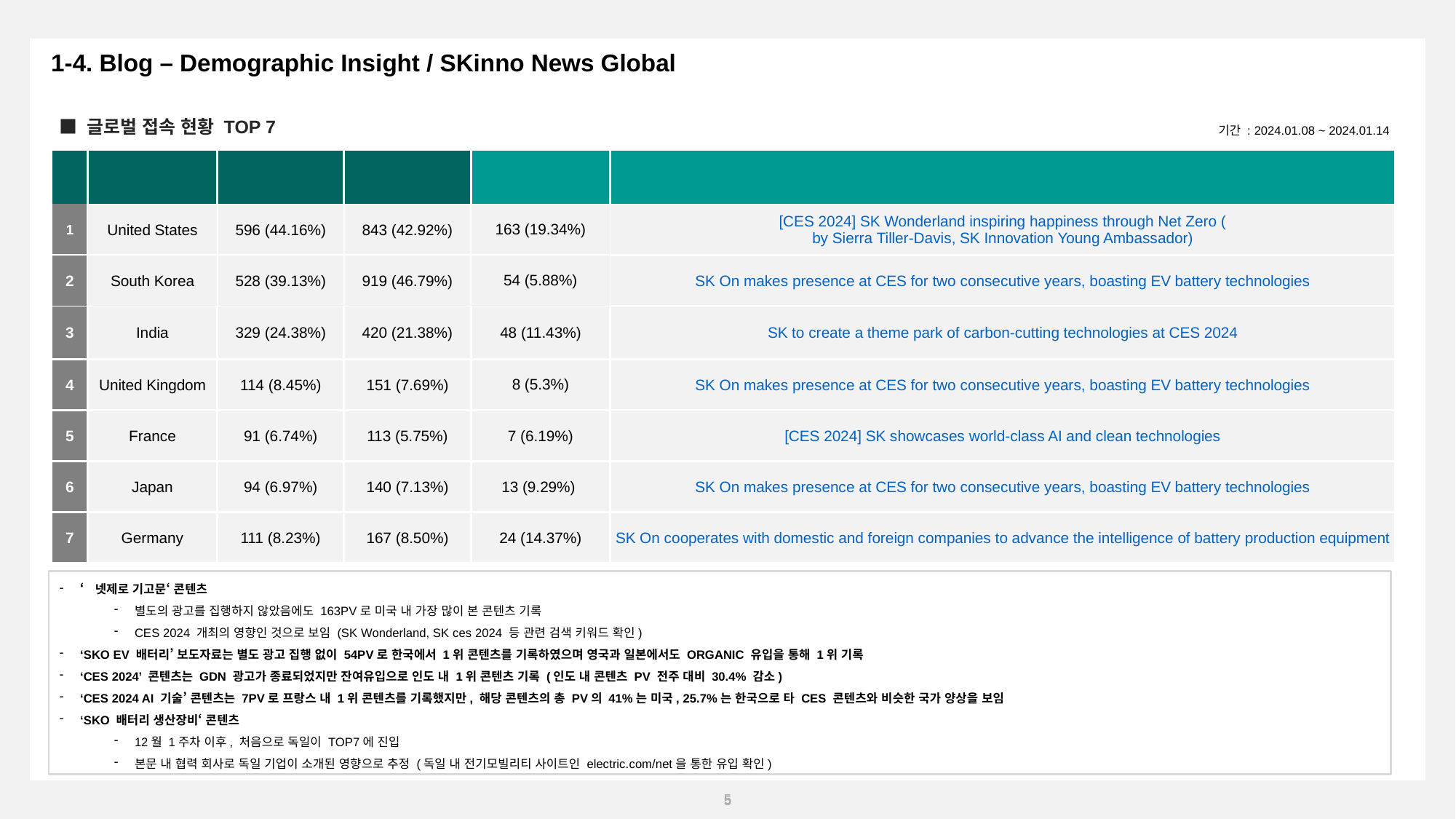

1-4. Blog – Demographic Insight / SKinno News Global
■ 글로벌 접속 현황 TOP 7
기간 : 2024.01.08 ~ 2024.01.14
| 순위 | 국가 | 총 방문 수 (비중) | 총 페이지뷰 (비중) | 해당국가 콘텐츠 PV (비중) | 가장 많이 본 콘텐츠 |
| --- | --- | --- | --- | --- | --- |
| 1 | United States | 596 (44.16%) | 843 (42.92%) | 163 (19.34%) | [CES 2024] SK Wonderland inspiring happiness through Net Zero (by Sierra Tiller-Davis, SK Innovation Young Ambassador) |
| 2 | South Korea | 528 (39.13%) | 919 (46.79%) | 54 (5.88%) | SK On makes presence at CES for two consecutive years, boasting EV battery technologies |
| 3 | India | 329 (24.38%) | 420 (21.38%) | 48 (11.43%) | SK to create a theme park of carbon-cutting technologies at CES 2024 |
| 4 | United Kingdom | 114 (8.45%) | 151 (7.69%) | 8 (5.3%) | SK On makes presence at CES for two consecutive years, boasting EV battery technologies |
| 5 | France | 91 (6.74%) | 113 (5.75%) | 7 (6.19%) | [CES 2024] SK showcases world-class AI and clean technologies |
| 6 | Japan | 94 (6.97%) | 140 (7.13%) | 13 (9.29%) | SK On makes presence at CES for two consecutive years, boasting EV battery technologies |
| 7 | Germany | 111 (8.23%) | 167 (8.50%) | 24 (14.37%) | SK On cooperates with domestic and foreign companies to advance the intelligence of battery production equipment |
‘넷제로 기고문‘ 콘텐츠
별도의 광고를 집행하지 않았음에도 163PV로 미국 내 가장 많이 본 콘텐츠 기록
CES 2024 개최의 영향인 것으로 보임 (SK Wonderland, SK ces 2024 등 관련 검색 키워드 확인)
‘SKO EV 배터리’ 보도자료는 별도 광고 집행 없이 54PV로 한국에서 1위 콘텐츠를 기록하였으며 영국과 일본에서도 ORGANIC 유입을 통해 1위 기록
‘CES 2024’ 콘텐츠는 GDN 광고가 종료되었지만 잔여유입으로 인도 내 1위 콘텐츠 기록 (인도 내 콘텐츠 PV 전주 대비 30.4% 감소)
‘CES 2024 AI 기술’ 콘텐츠는 7PV로 프랑스 내 1위 콘텐츠를 기록했지만, 해당 콘텐츠의 총 PV의 41%는 미국, 25.7%는 한국으로 타 CES 콘텐츠와 비슷한 국가 양상을 보임
‘SKO 배터리 생산장비‘ 콘텐츠
12월 1주차 이후, 처음으로 독일이 TOP7에 진입
본문 내 협력 회사로 독일 기업이 소개된 영향으로 추정 (독일 내 전기모빌리티 사이트인 electric.com/net을 통한 유입 확인)